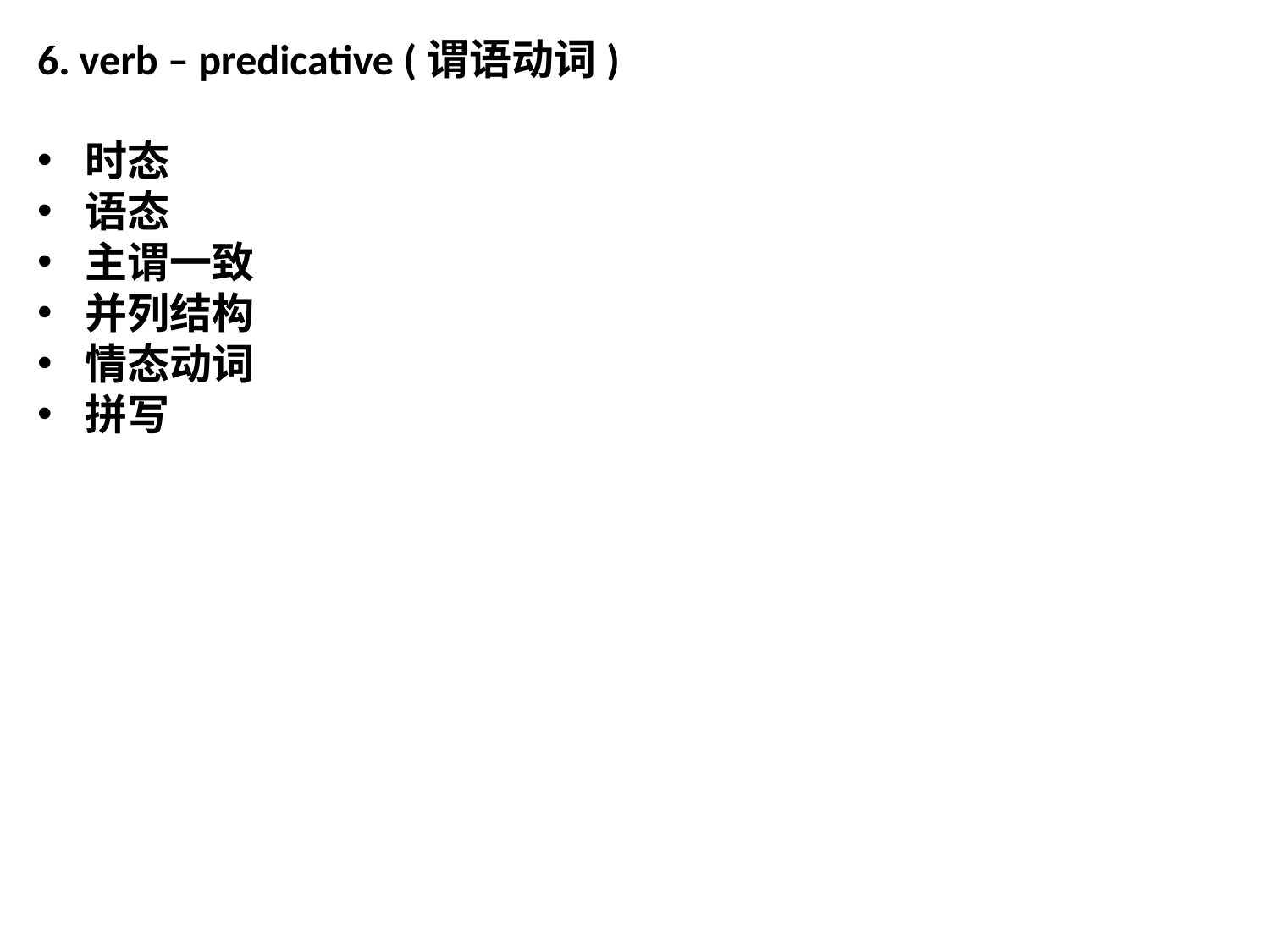

6. verb – predicative (谓语动词)

时态
语态
主谓一致
并列结构
情态动词
拼写